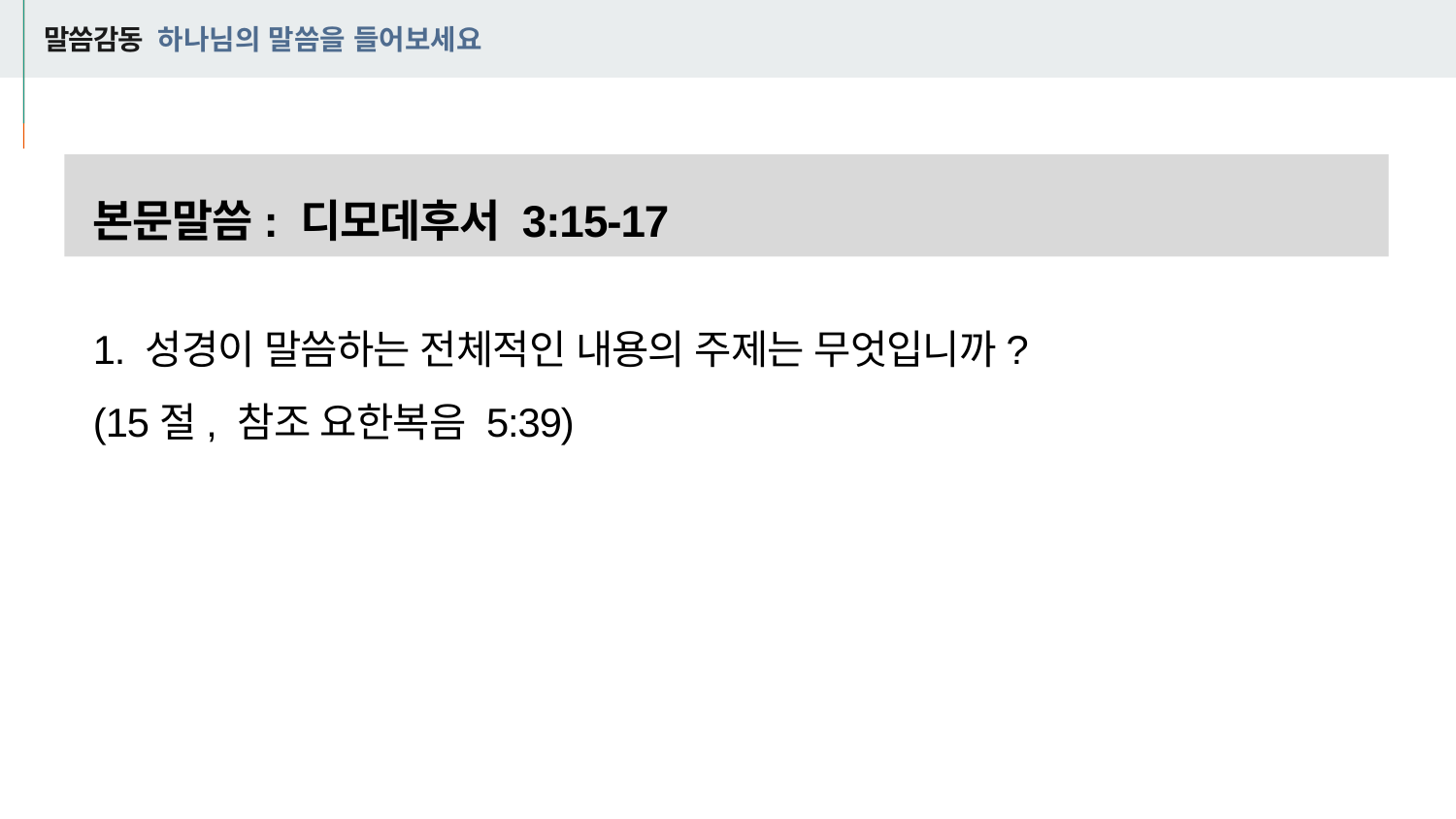

# 말씀감동  하나님의 말씀을 들어보세요
본문말씀: 디모데후서 3:15-17
1. 성경이 말씀하는 전체적인 내용의 주제는 무엇입니까?
(15절, 참조 요한복음 5:39)